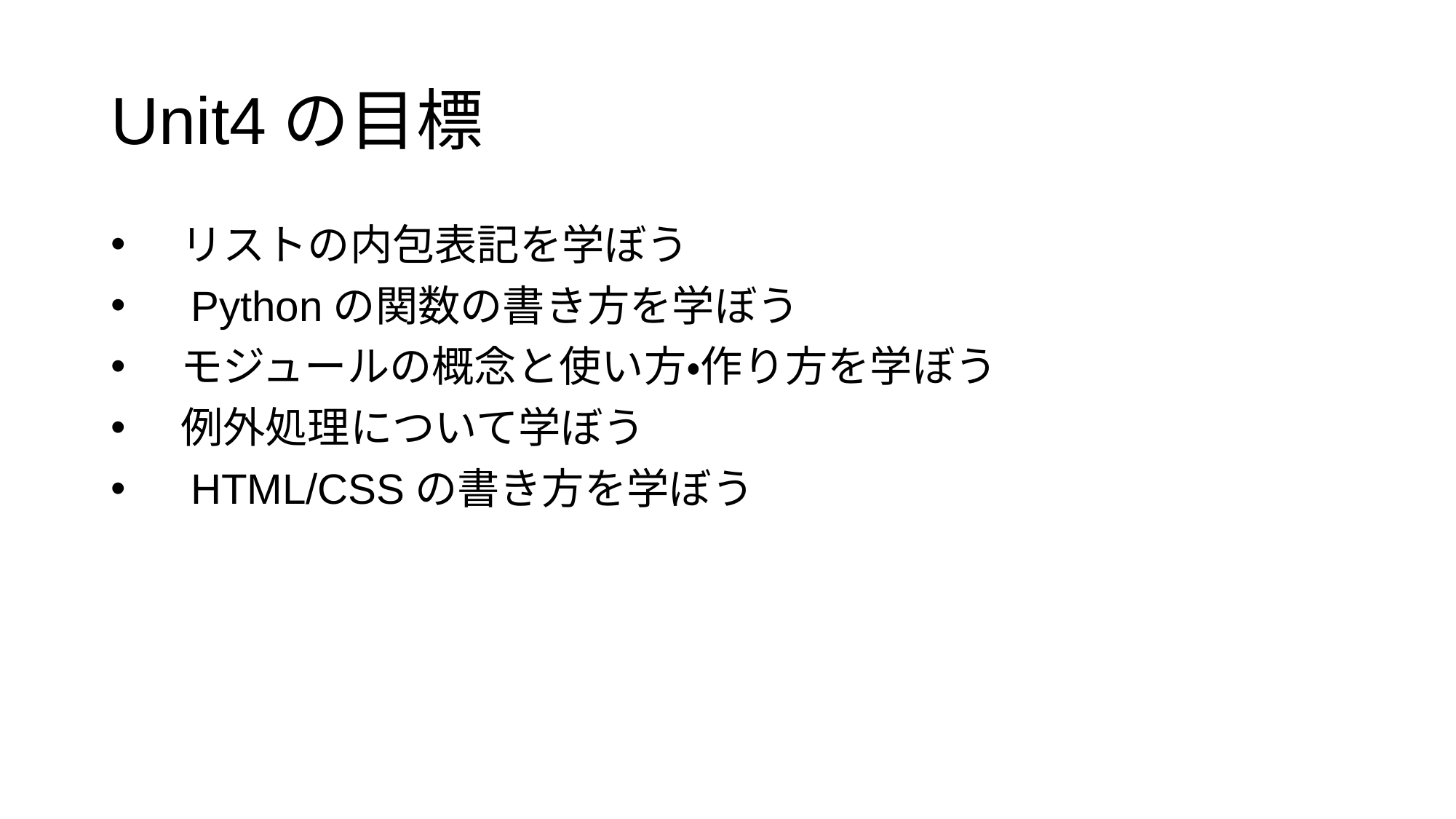

# Unit4の目標
　リストの内包表記を学ぼう
　Pythonの関数の書き方を学ぼう
　モジュールの概念と使い方・作り方を学ぼう
　例外処理について学ぼう
　HTML/CSSの書き方を学ぼう